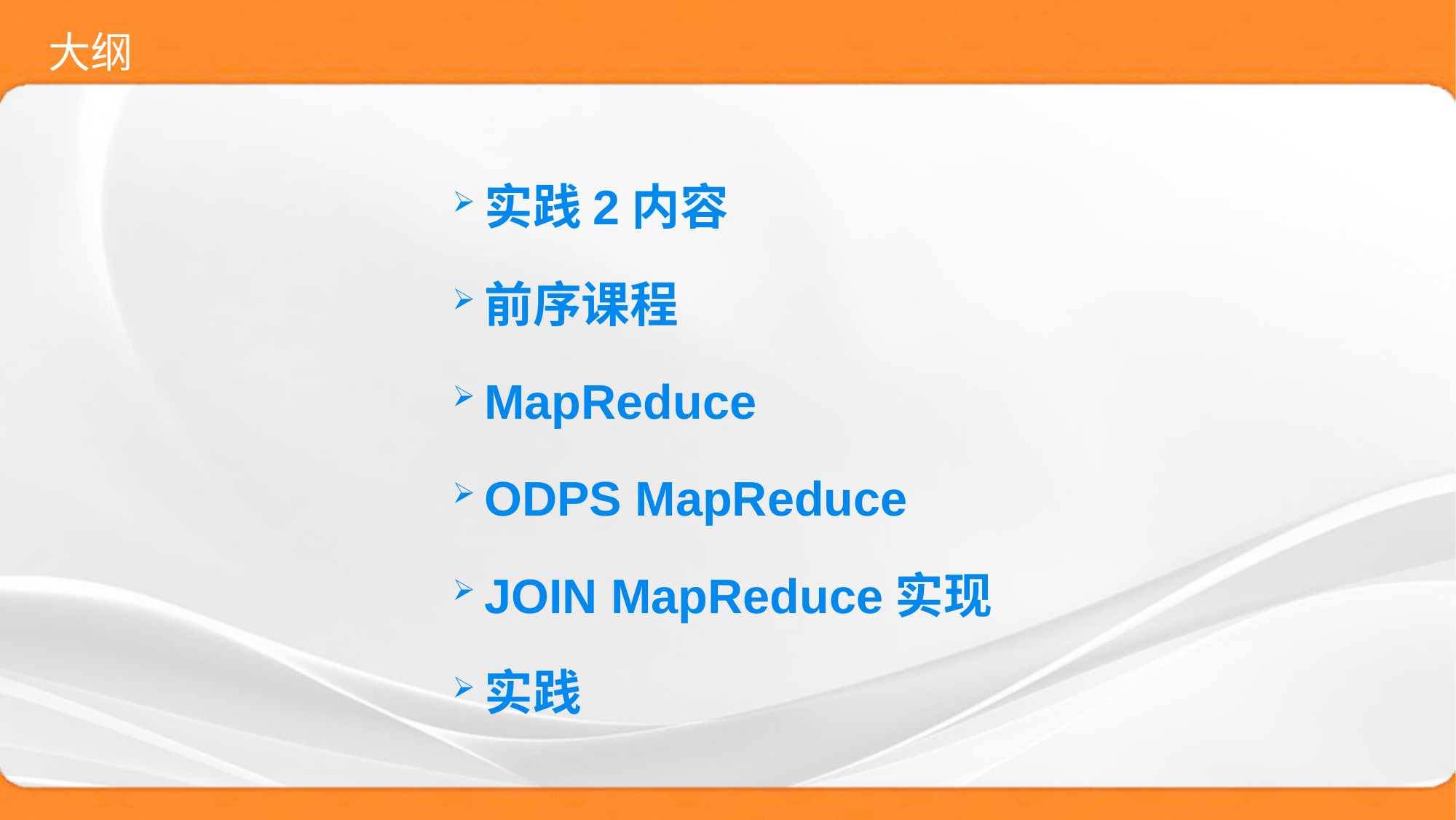

# 大纲
实践2内容
前序课程
MapReduce
ODPS MapReduce
JOIN MapReduce实现
实践